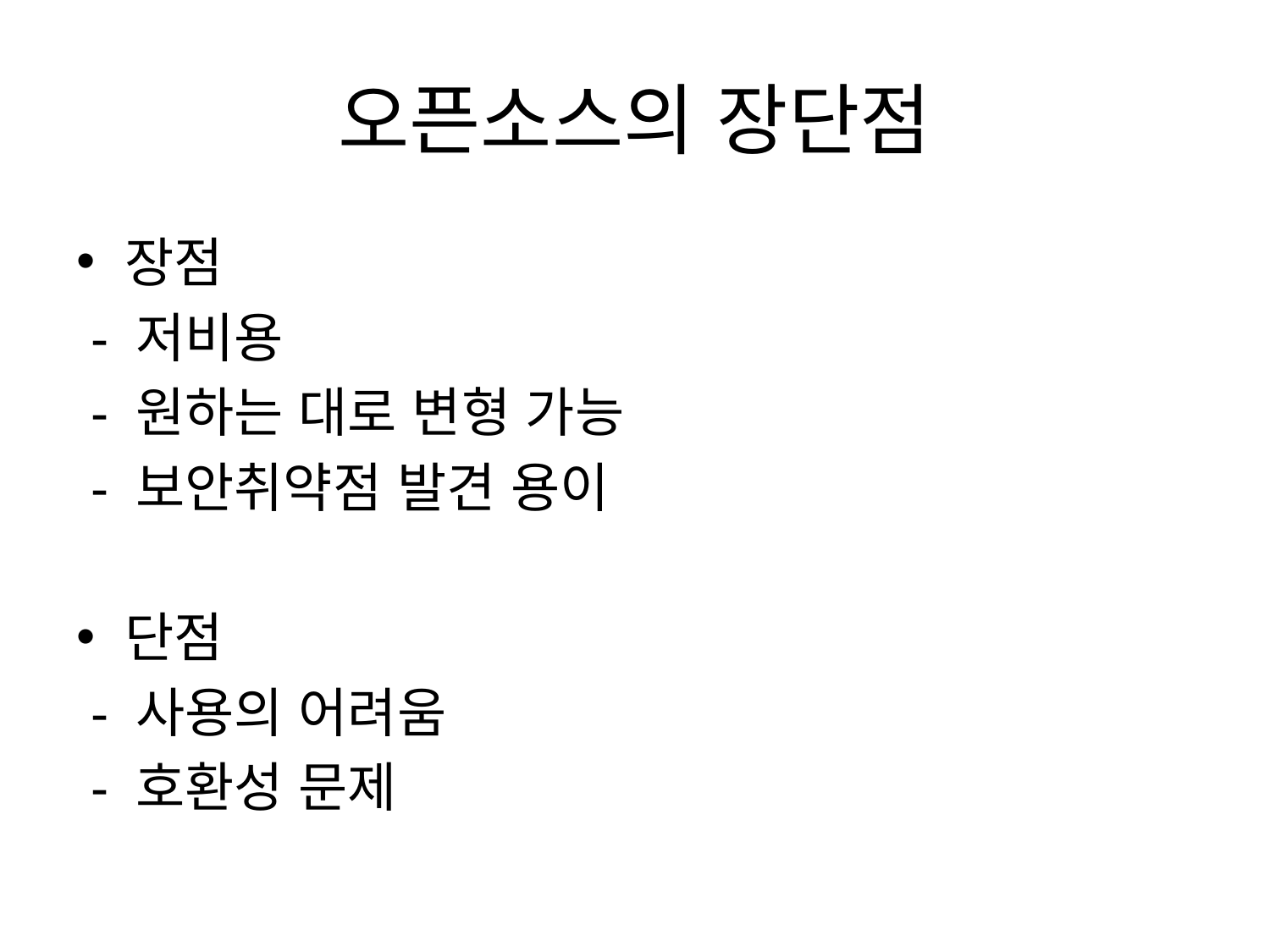

# 오픈소스의 장단점
장점
 - 저비용
 - 원하는 대로 변형 가능
 - 보안취약점 발견 용이

단점
 - 사용의 어려움
 - 호환성 문제